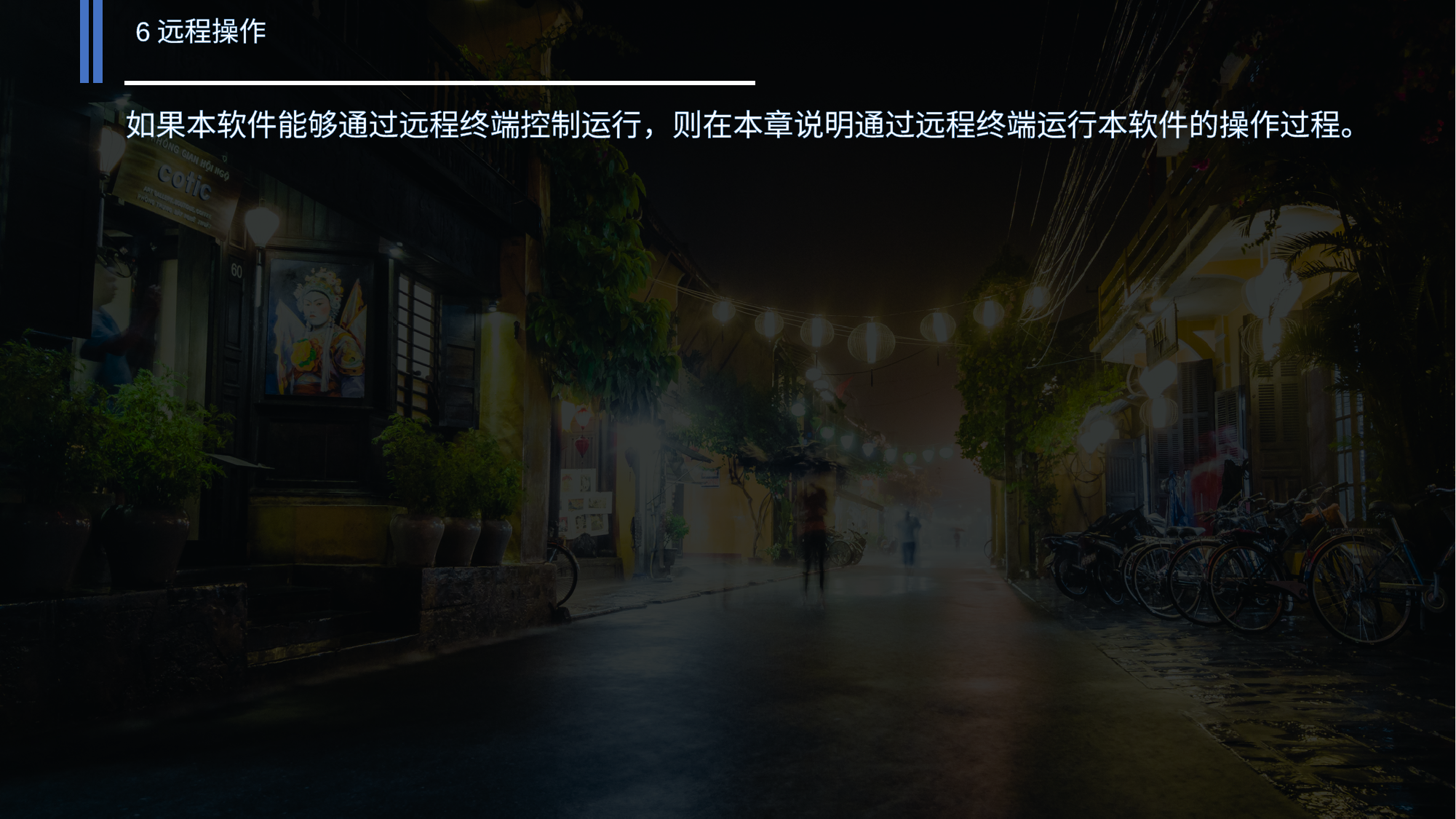

6远程操作
如果本软件能够通过远程终端控制运行，则在本章说明通过远程终端运行本软件的操作过程。